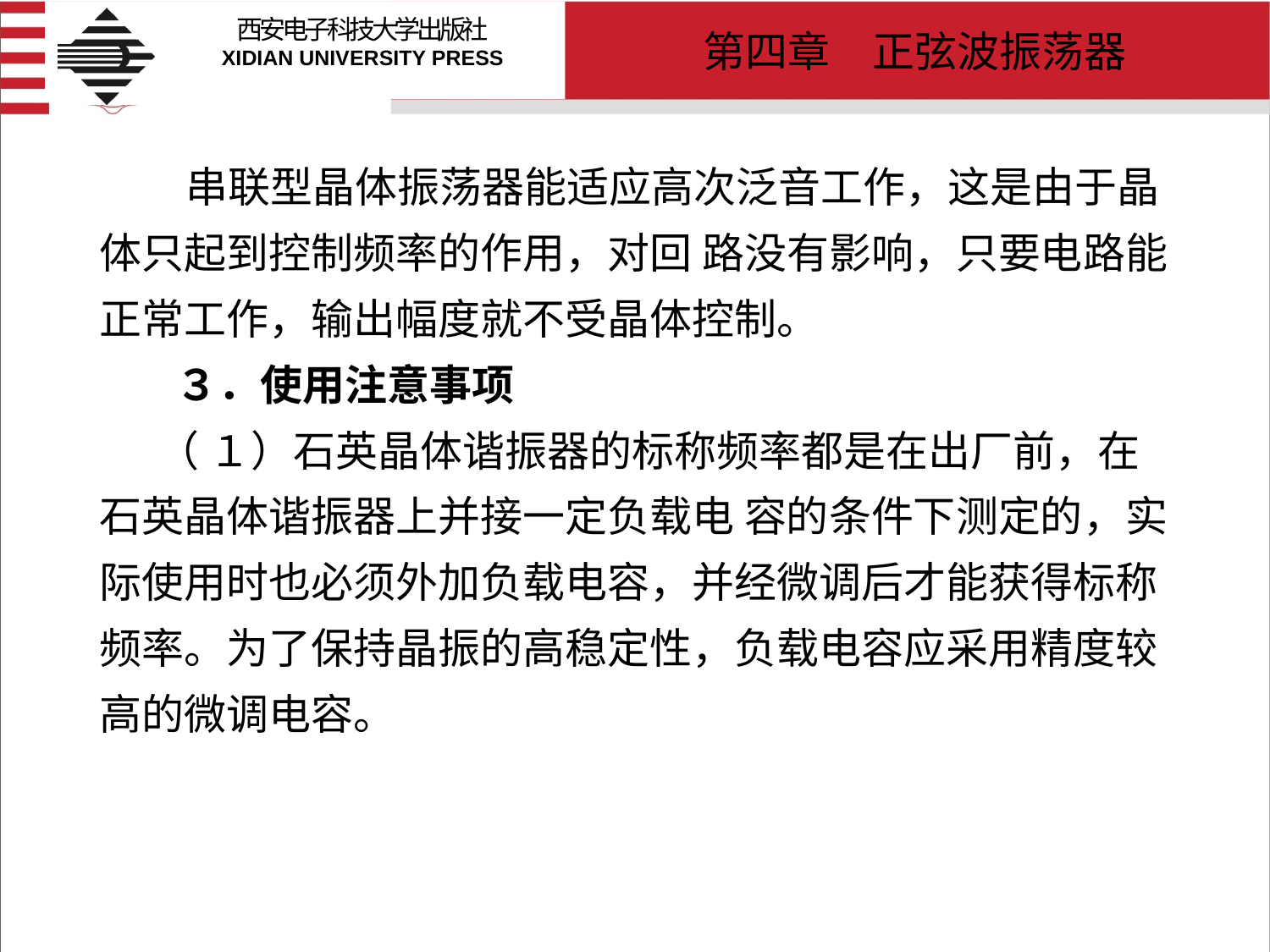

# 串联型晶体振荡器能适应高次泛音工作，这是由于晶体只起到控制频率的作用，对回 路没有影响，只要电路能正常工作，输出幅度就不受晶体控制。 ３．使用注意事项 （ １）石英晶体谐振器的标称频率都是在出厂前，在石英晶体谐振器上并接一定负载电 容的条件下测定的，实际使用时也必须外加负载电容，并经微调后才能获得标称频率。为了保持晶振的高稳定性，负载电容应采用精度较高的微调电容。